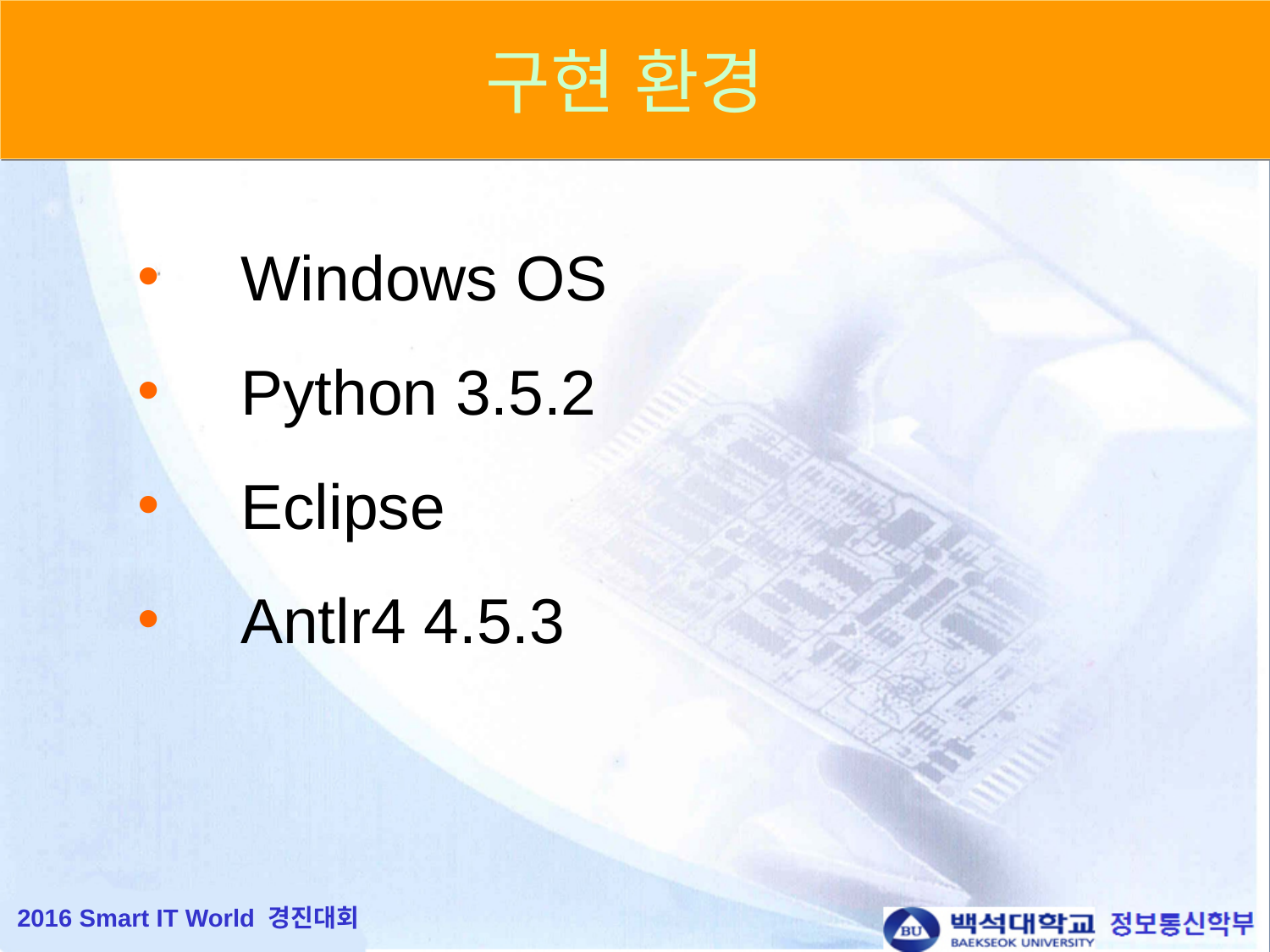

구현 환경
Windows OS
Python 3.5.2
Eclipse
Antlr4 4.5.3
2016 Smart IT World 경진대회